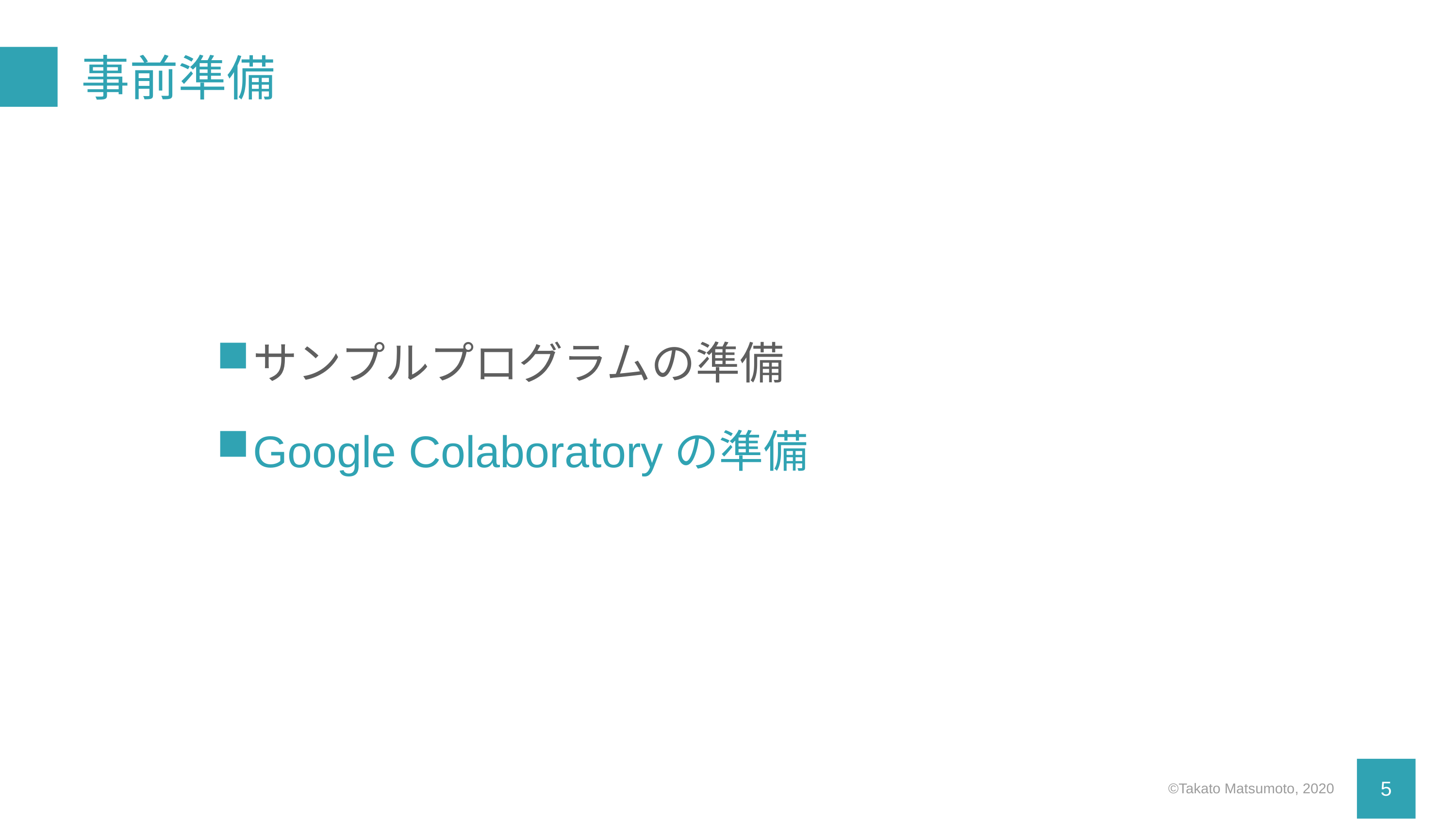

# 事前準備
サンプルプログラムの準備
Google Colaboratoryの準備

©︎Takato Matsumoto, 2020
5